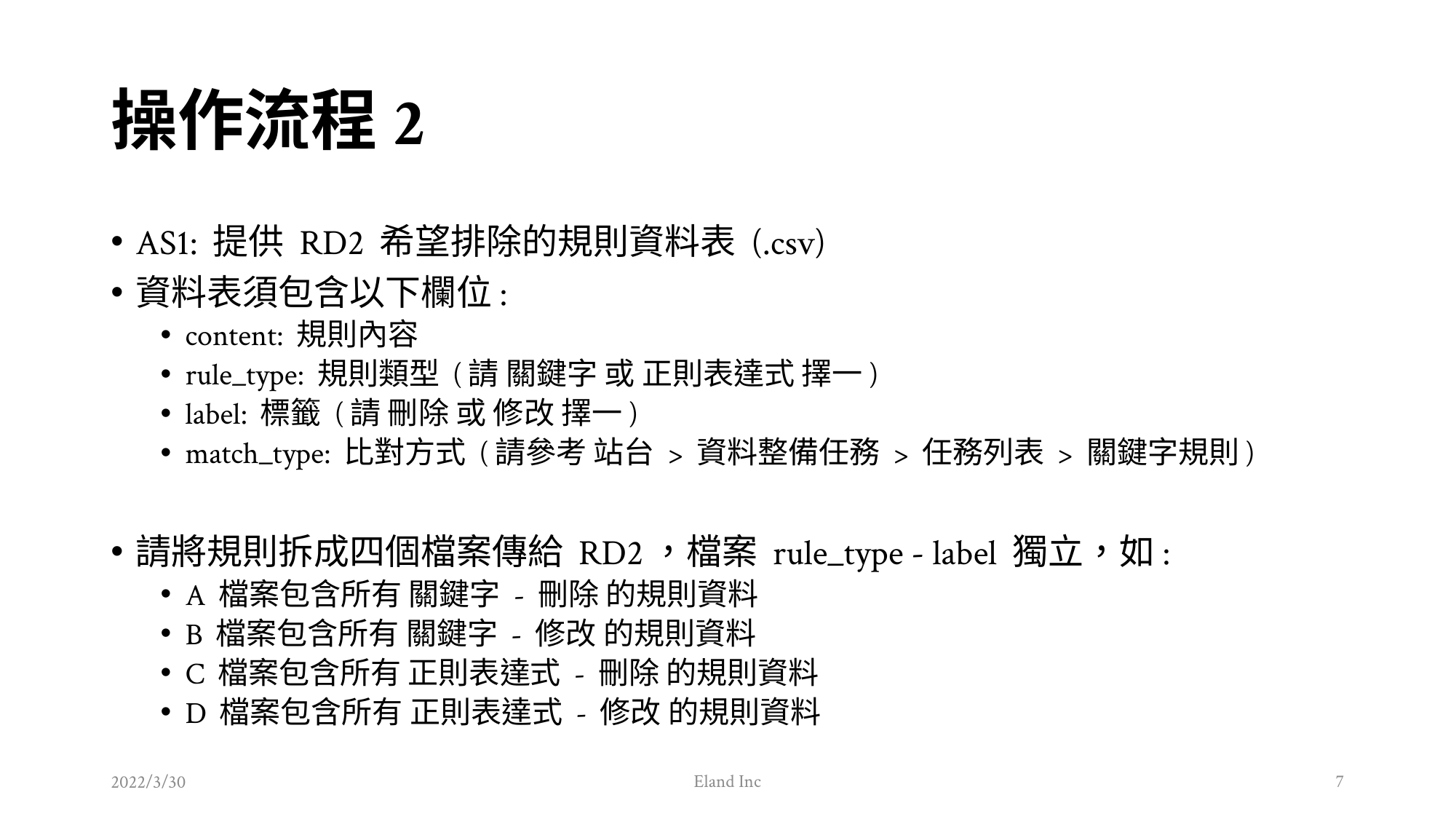

# 操作流程2
AS1: 提供 RD2 希望排除的規則資料表 (.csv)
資料表須包含以下欄位:
content: 規則內容
rule_type: 規則類型 (請 關鍵字 或 正則表達式 擇一)
label: 標籤 (請 刪除 或 修改 擇一)
match_type: 比對方式 (請參考 站台 > 資料整備任務 > 任務列表 > 關鍵字規則)

請將規則拆成四個檔案傳給 RD2，檔案 rule_type - label 獨立，如:
A 檔案包含所有 關鍵字 - 刪除 的規則資料
B 檔案包含所有 關鍵字 - 修改 的規則資料
C 檔案包含所有 正則表達式 - 刪除 的規則資料
D 檔案包含所有 正則表達式 - 修改 的規則資料

2022/3/30
Eland Inc
7